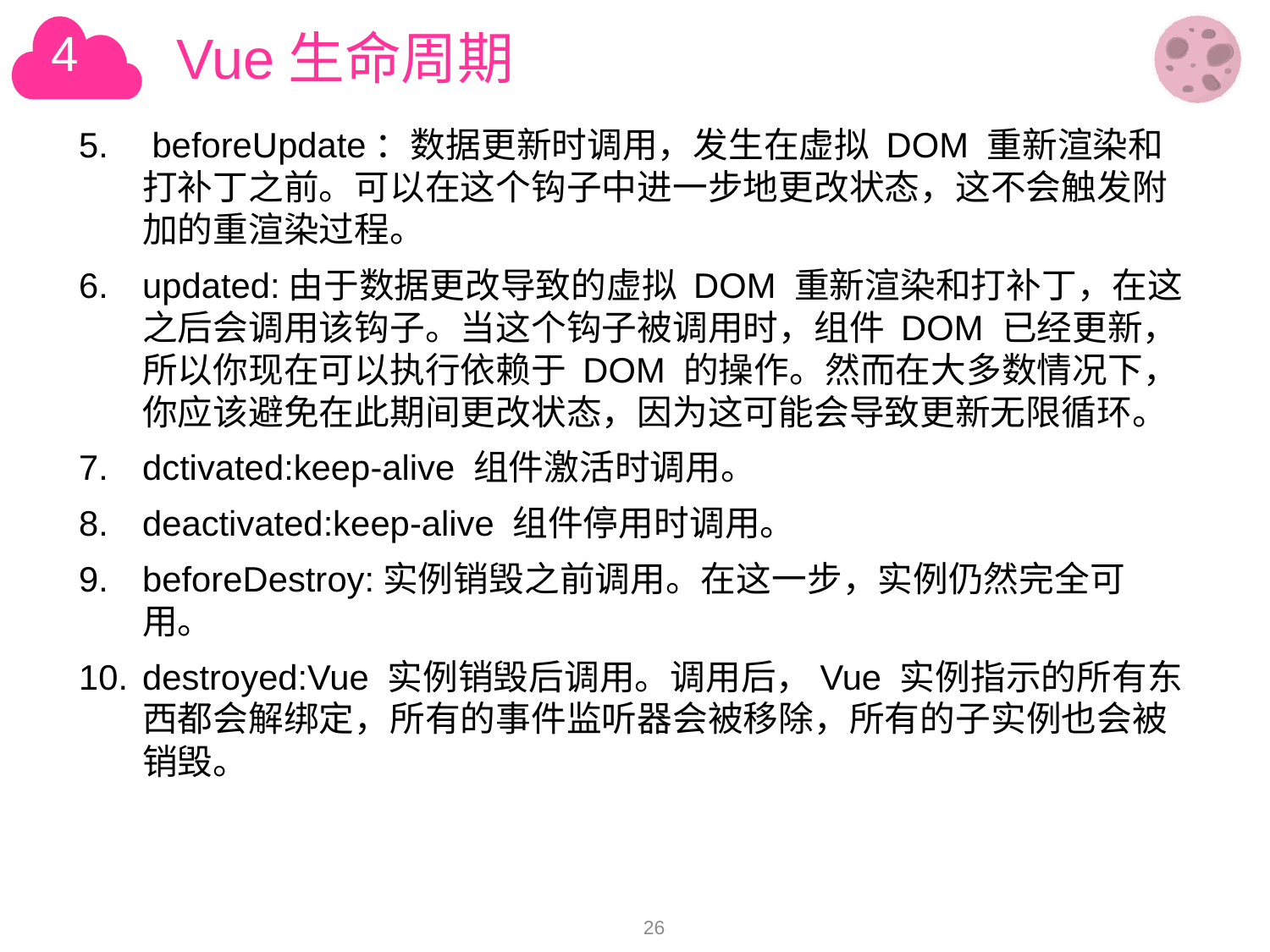

# Vue生命周期
 beforeUpdate：数据更新时调用，发生在虚拟 DOM 重新渲染和打补丁之前。可以在这个钩子中进一步地更改状态，这不会触发附加的重渲染过程。
updated:由于数据更改导致的虚拟 DOM 重新渲染和打补丁，在这之后会调用该钩子。当这个钩子被调用时，组件 DOM 已经更新，所以你现在可以执行依赖于 DOM 的操作。然而在大多数情况下，你应该避免在此期间更改状态，因为这可能会导致更新无限循环。
dctivated:keep-alive 组件激活时调用。
deactivated:keep-alive 组件停用时调用。
beforeDestroy:实例销毁之前调用。在这一步，实例仍然完全可用。
destroyed:Vue 实例销毁后调用。调用后，Vue 实例指示的所有东西都会解绑定，所有的事件监听器会被移除，所有的子实例也会被销毁。

26